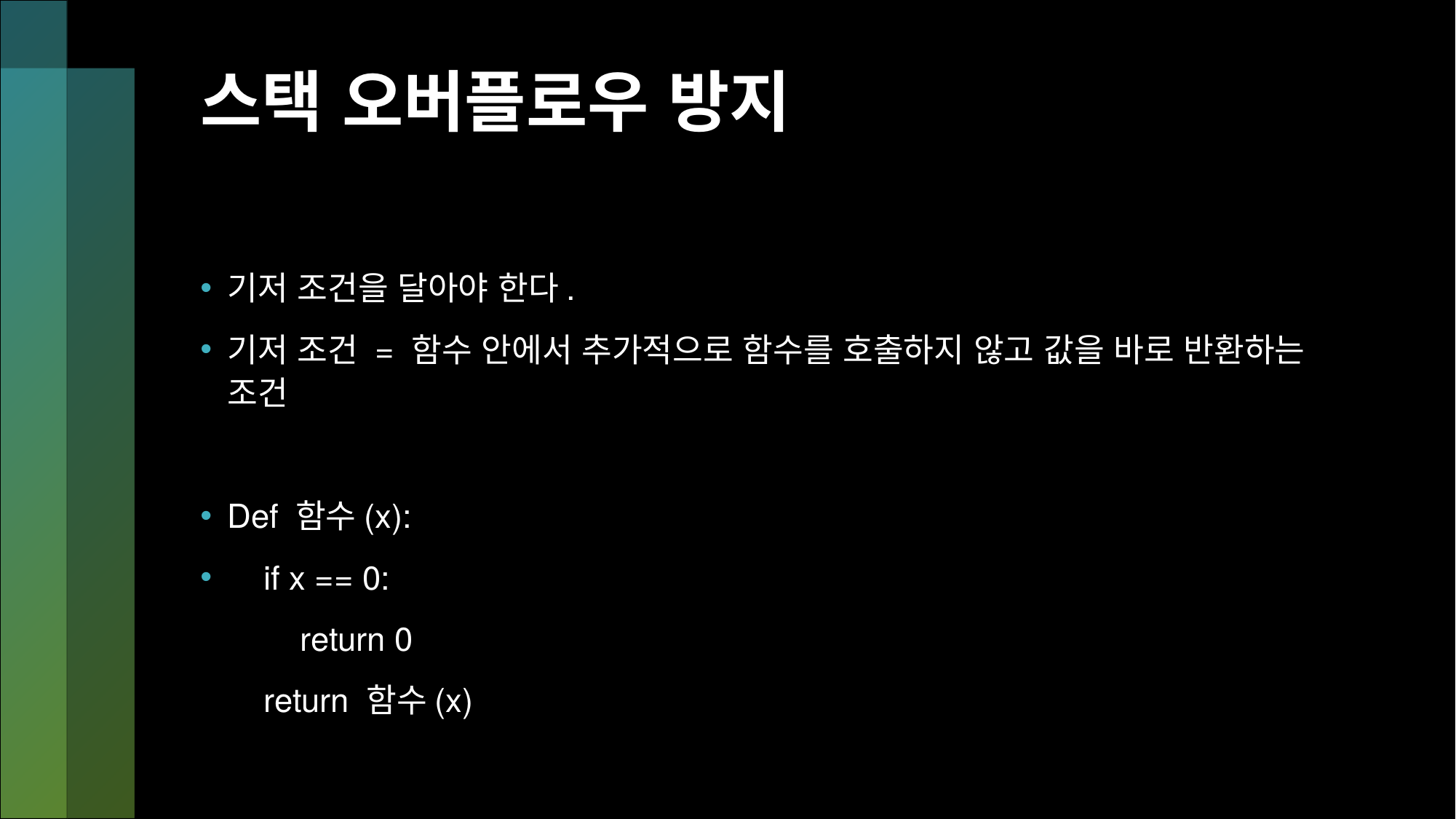

# 스택 오버플로우 방지
기저 조건을 달아야 한다.
기저 조건 = 함수 안에서 추가적으로 함수를 호출하지 않고 값을 바로 반환하는 조건

Def 함수(x):
    if x == 0:
           return 0
       return 함수(x)